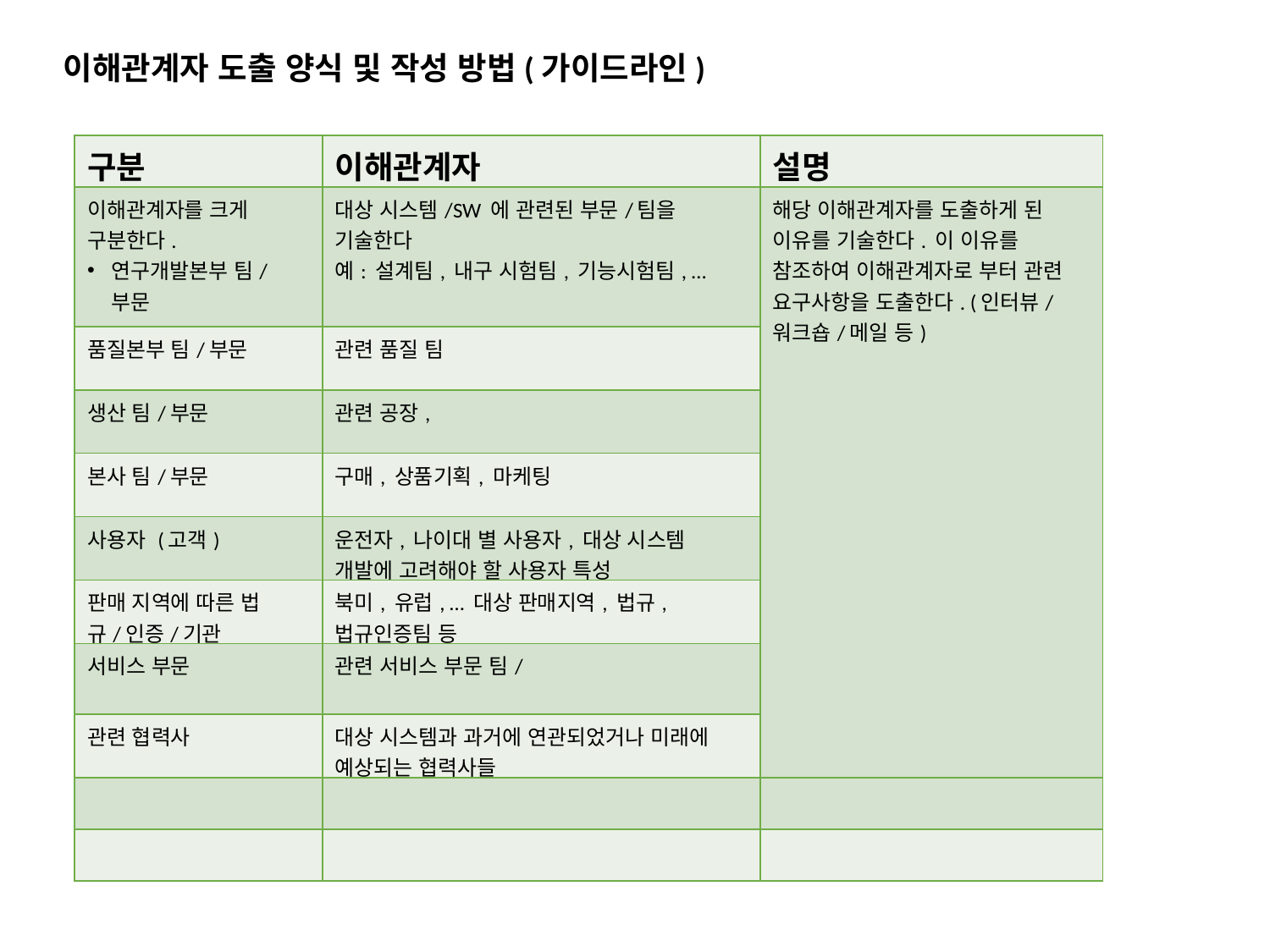

이해관계자 도출 양식 및 작성 방법(가이드라인)
| 구분 | 이해관계자 | 설명 |
| --- | --- | --- |
| 이해관계자를 크게 구분한다. 연구개발본부 팀/부문 | 대상 시스템/SW 에 관련된 부문/팀을 기술한다 예: 설계팀, 내구 시험팀, 기능시험팀, … | 해당 이해관계자를 도출하게 된 이유를 기술한다. 이 이유를 참조하여 이해관계자로 부터 관련 요구사항을 도출한다. (인터뷰/워크숍/메일 등) |
| 품질본부 팀/부문 | 관련 품질 팀 |  |
| 생산 팀/부문 | 관련 공장, |  |
| 본사 팀/부문 | 구매, 상품기획, 마케팅 |  |
| 사용자 (고객) | 운전자, 나이대 별 사용자, 대상 시스템 개발에 고려해야 할 사용자 특성 |  |
| 판매 지역에 따른 법규/인증/기관 | 북미, 유럽, … 대상 판매지역, 법규, 법규인증팀 등 |  |
| 서비스 부문 | 관련 서비스 부문 팀/ |  |
| 관련 협력사 | 대상 시스템과 과거에 연관되었거나 미래에 예상되는 협력사들 |  |
|  |  |  |
|  |  |  |